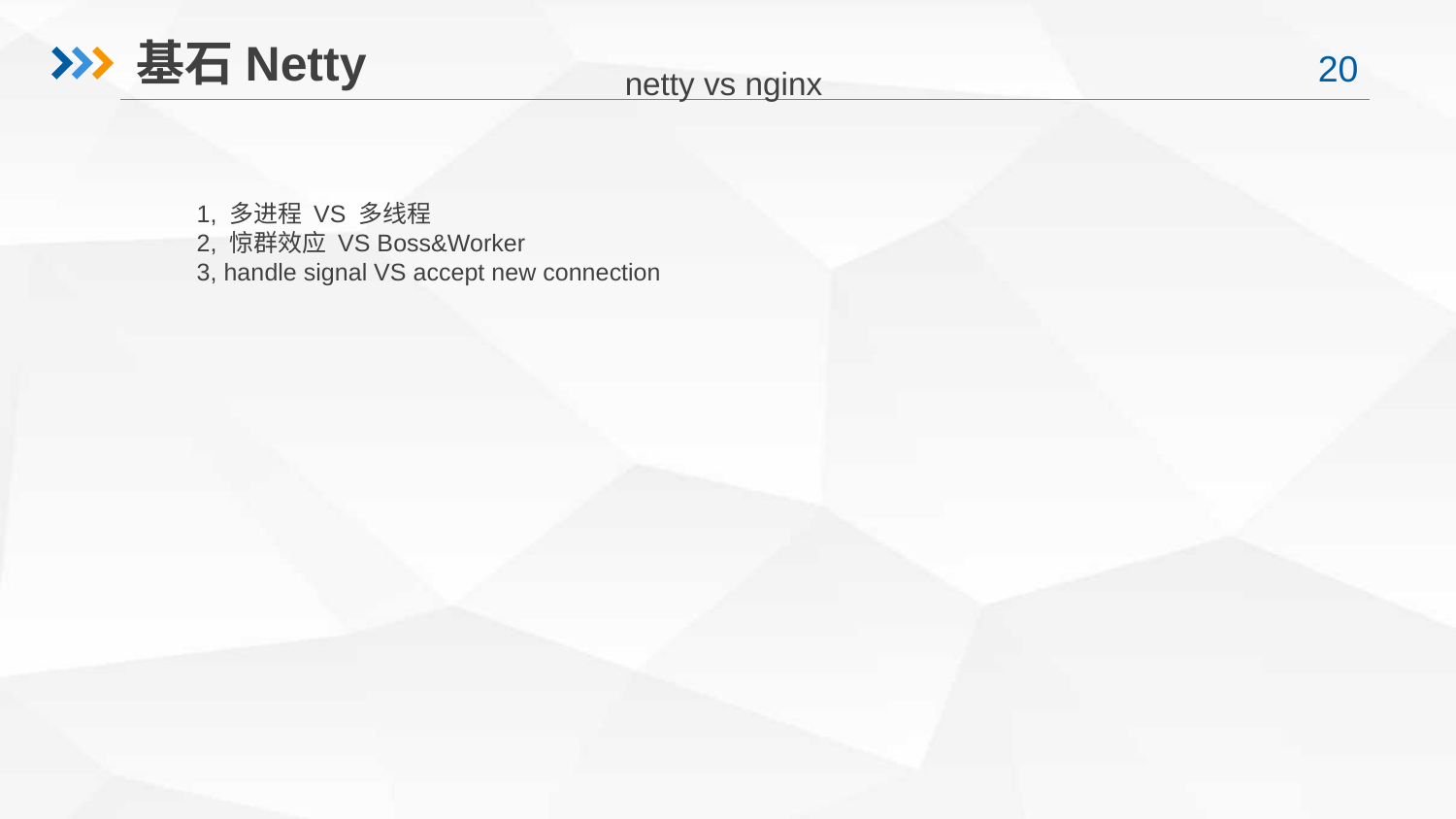

基石Netty
netty vs nginx
1, 多进程 VS 多线程
2, 惊群效应 VS Boss&Worker
3, handle signal VS accept new connection